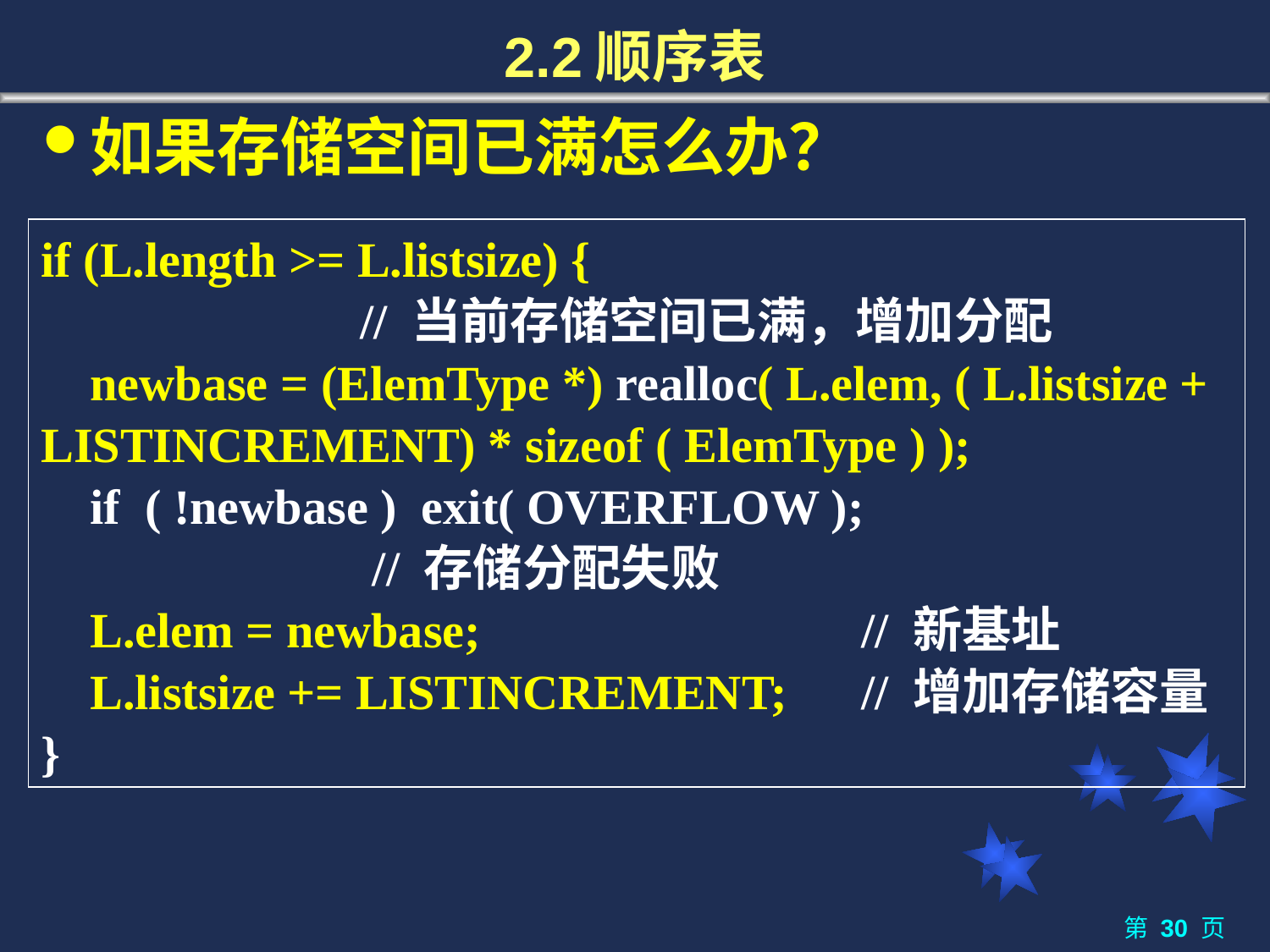

# 2.2顺序表
如果存储空间已满怎么办？
if (L.length >= L.listsize) {
                          // 当前存储空间已满，增加分配
    newbase = (ElemType *) realloc( L.elem, ( L.listsize + LISTINCREMENT) * sizeof ( ElemType ) );
    if  ( !newbase )  exit( OVERFLOW );
                           // 存储分配失败
    L.elem = newbase;                               // 新基址
    L.listsize += LISTINCREMENT;      // 增加存储容量
}
第 30 页